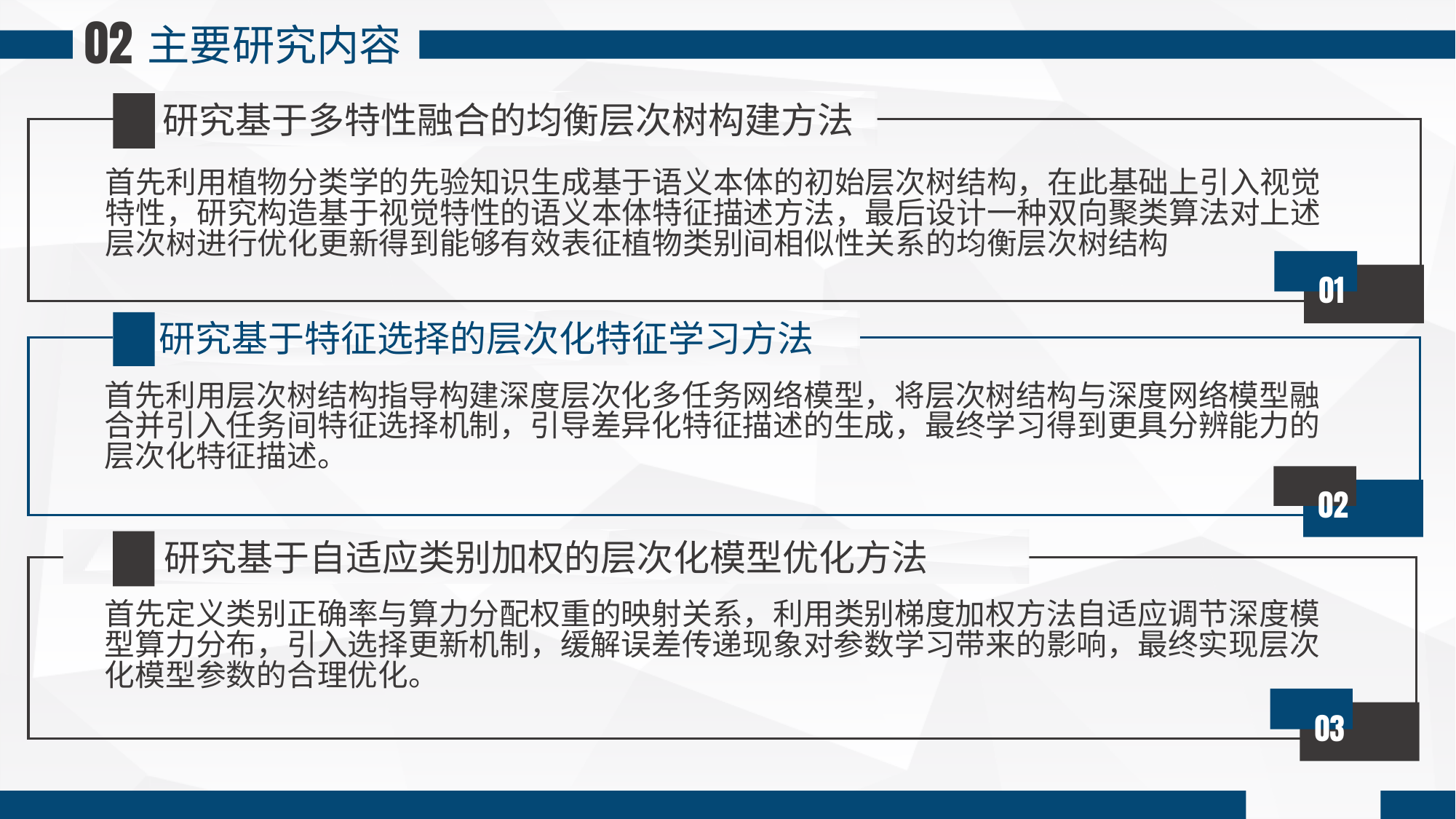

02
主要研究内容

研究基于多特性融合的均衡层次树构建方法

01
首先利用植物分类学的先验知识生成基于语义本体的初始层次树结构，在此基础上引入视觉特性，研究构造基于视觉特性的语义本体特征描述方法，最后设计一种双向聚类算法对上述层次树进行优化更新得到能够有效表征植物类别间相似性关系的均衡层次树结构
研究基于特征选择的层次化特征学习方法

02
首先利用层次树结构指导构建深度层次化多任务网络模型，将层次树结构与深度网络模型融合并引入任务间特征选择机制，引导差异化特征描述的生成，最终学习得到更具分辨能力的层次化特征描述。
研究基于自适应类别加权的层次化模型优化方法

03
首先定义类别正确率与算力分配权重的映射关系，利用类别梯度加权方法自适应调节深度模型算力分布，引入选择更新机制，缓解误差传递现象对参数学习带来的影响，最终实现层次化模型参数的合理优化。